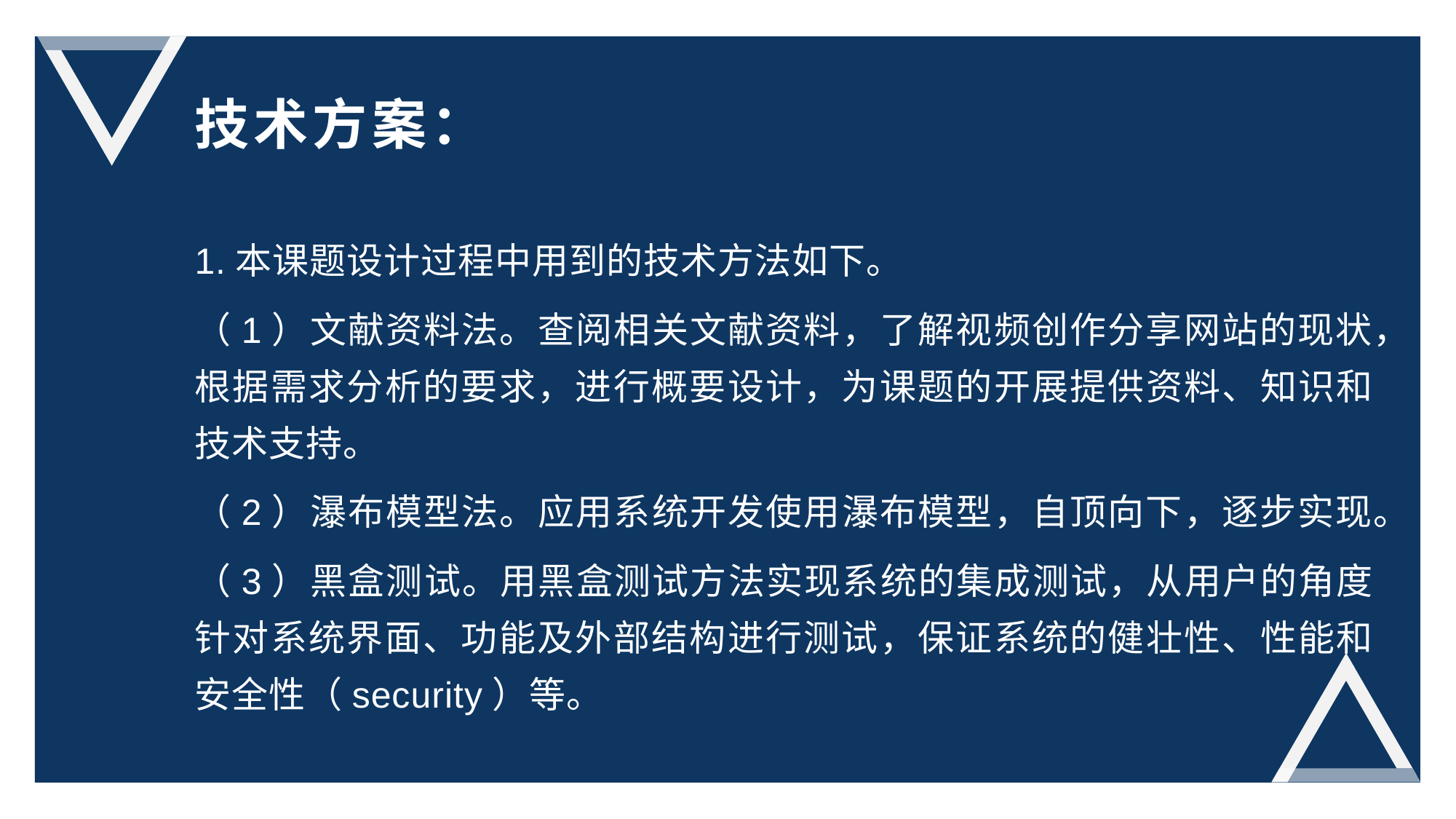

技术方案：
1.本课题设计过程中用到的技术方法如下。
（1）文献资料法。查阅相关文献资料，了解视频创作分享网站的现状，根据需求分析的要求，进行概要设计，为课题的开展提供资料、知识和技术支持。
（2）瀑布模型法。应用系统开发使用瀑布模型，自顶向下，逐步实现。
（3）黑盒测试。用黑盒测试方法实现系统的集成测试，从用户的角度针对系统界面、功能及外部结构进行测试，保证系统的健壮性、性能和安全性（security）等。